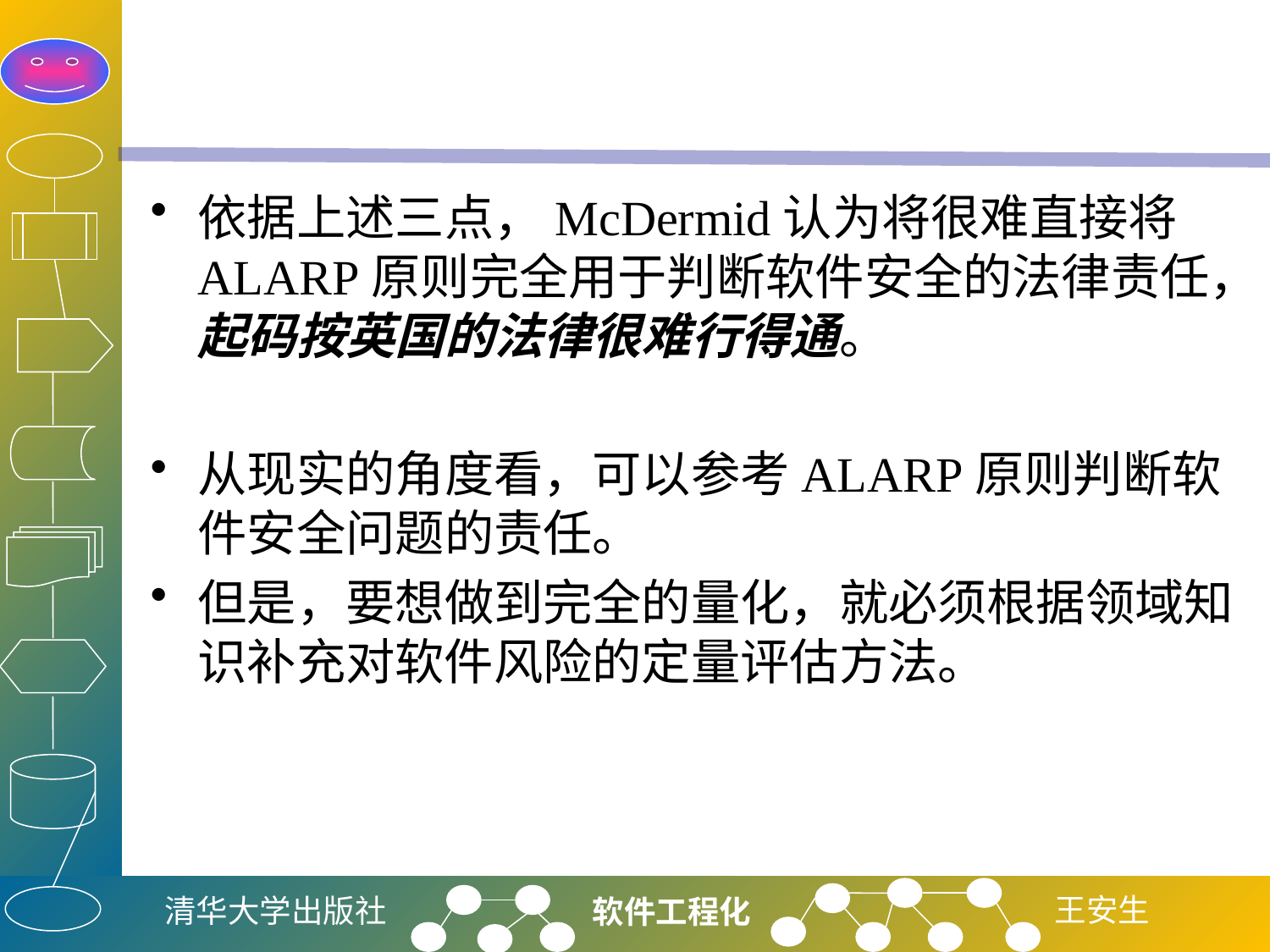

#
依据上述三点，McDermid认为将很难直接将ALARP原则完全用于判断软件安全的法律责任，起码按英国的法律很难行得通。

从现实的角度看，可以参考ALARP原则判断软件安全问题的责任。
但是，要想做到完全的量化，就必须根据领域知识补充对软件风险的定量评估方法。